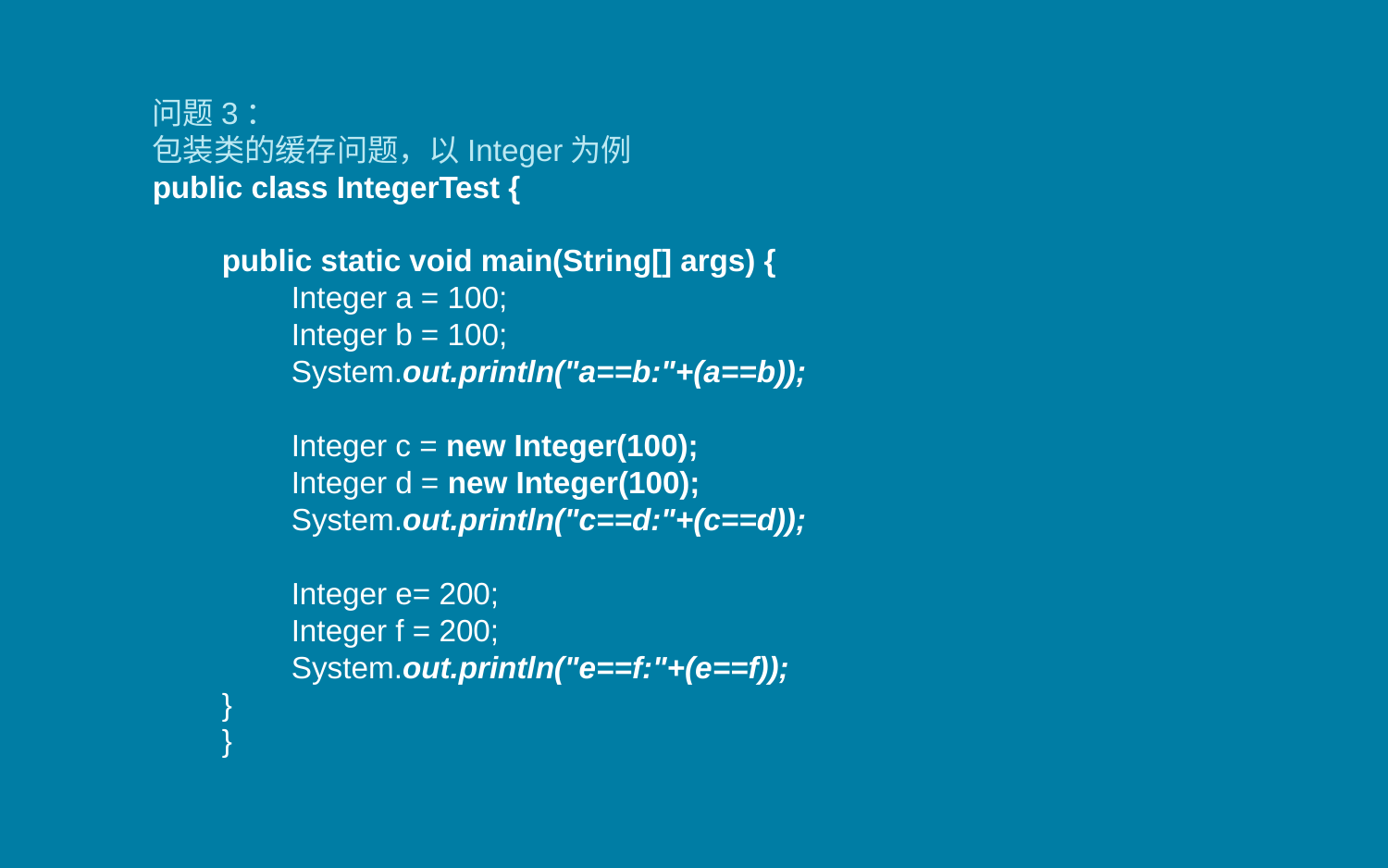

问题3：
包装类的缓存问题，以Integer为例
public class IntegerTest {

public static void main(String[] args) {
Integer a = 100;
Integer b = 100;
System.out.println("a==b:"+(a==b));

Integer c = new Integer(100);
Integer d = new Integer(100);
System.out.println("c==d:"+(c==d));

Integer e= 200;
Integer f = 200;
System.out.println("e==f:"+(e==f));
}
}